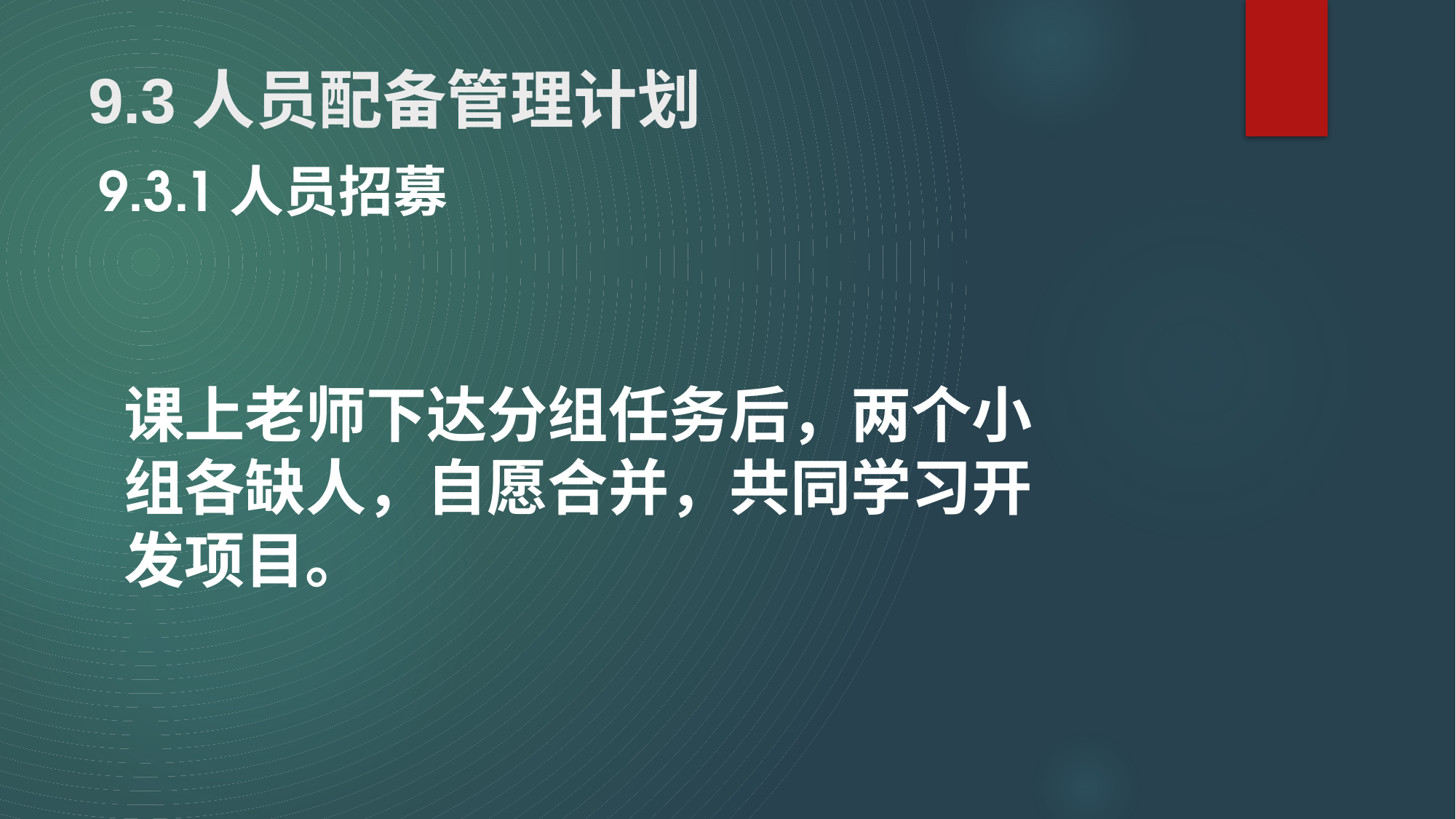

# 9.3人员配备管理计划
9.3.1人员招募
课上老师下达分组任务后，两个小组各缺人，自愿合并，共同学习开发项目。